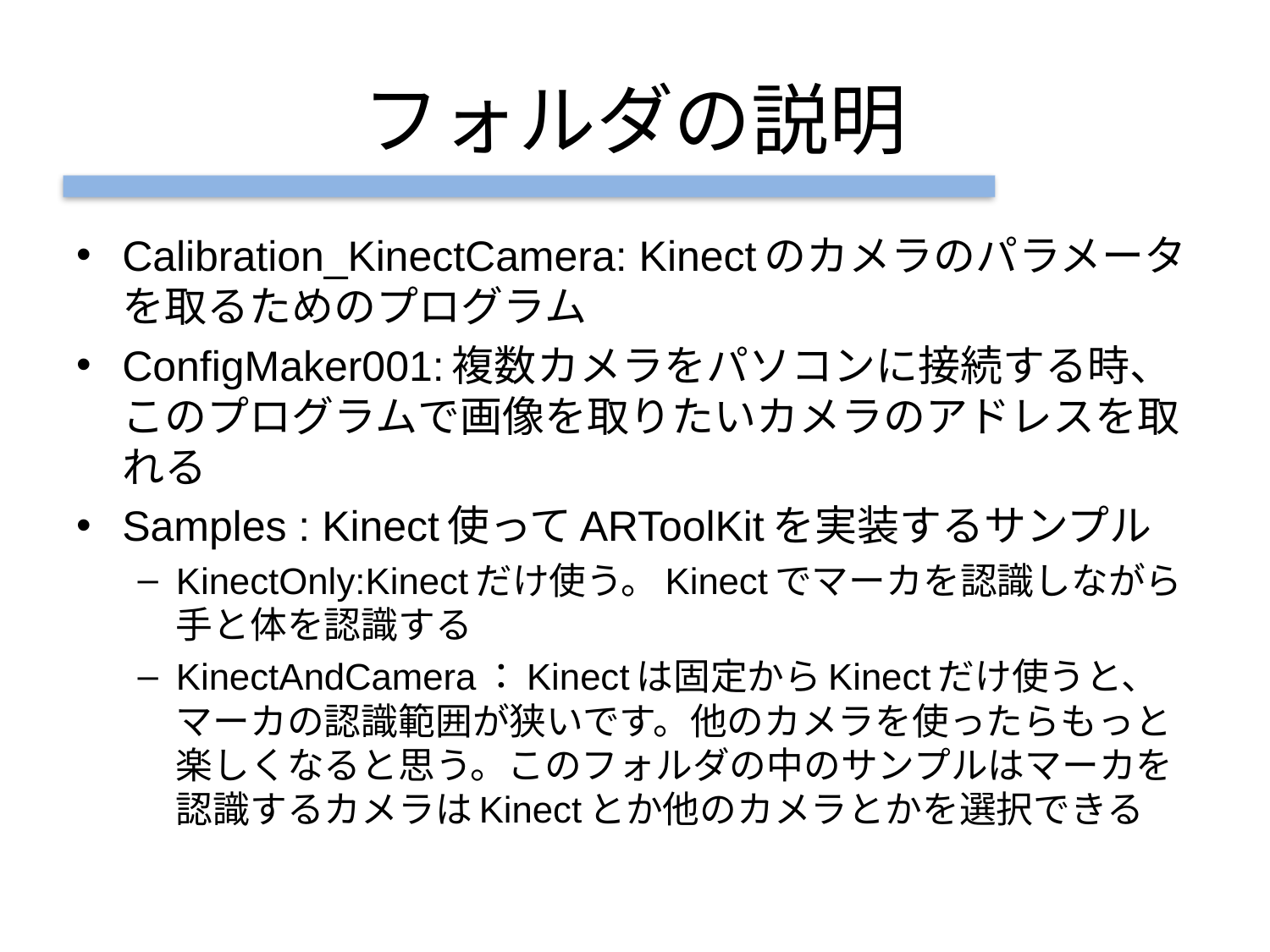

# フォルダの説明
Calibration_KinectCamera: Kinectのカメラのパラメータを取るためのプログラム
ConfigMaker001:複数カメラをパソコンに接続する時、このプログラムで画像を取りたいカメラのアドレスを取れる
Samples : Kinect使ってARToolKitを実装するサンプル
KinectOnly:Kinectだけ使う。Kinectでマーカを認識しながら手と体を認識する
KinectAndCamera：Kinectは固定からKinectだけ使うと、マーカの認識範囲が狭いです。他のカメラを使ったらもっと楽しくなると思う。このフォルダの中のサンプルはマーカを認識するカメラはKinectとか他のカメラとかを選択できる